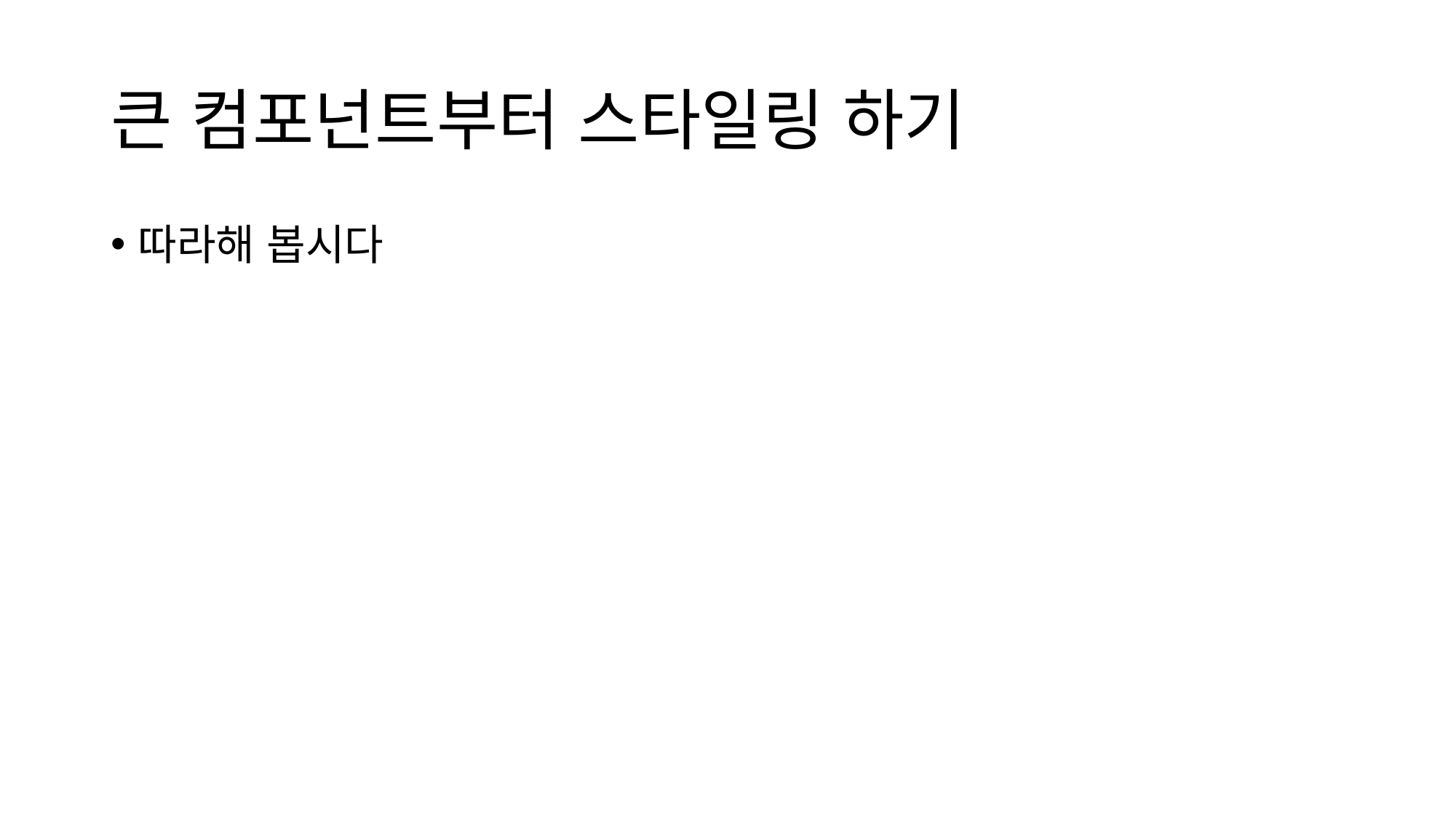

# 큰 컴포넌트부터 스타일링 하기
따라해 봅시다